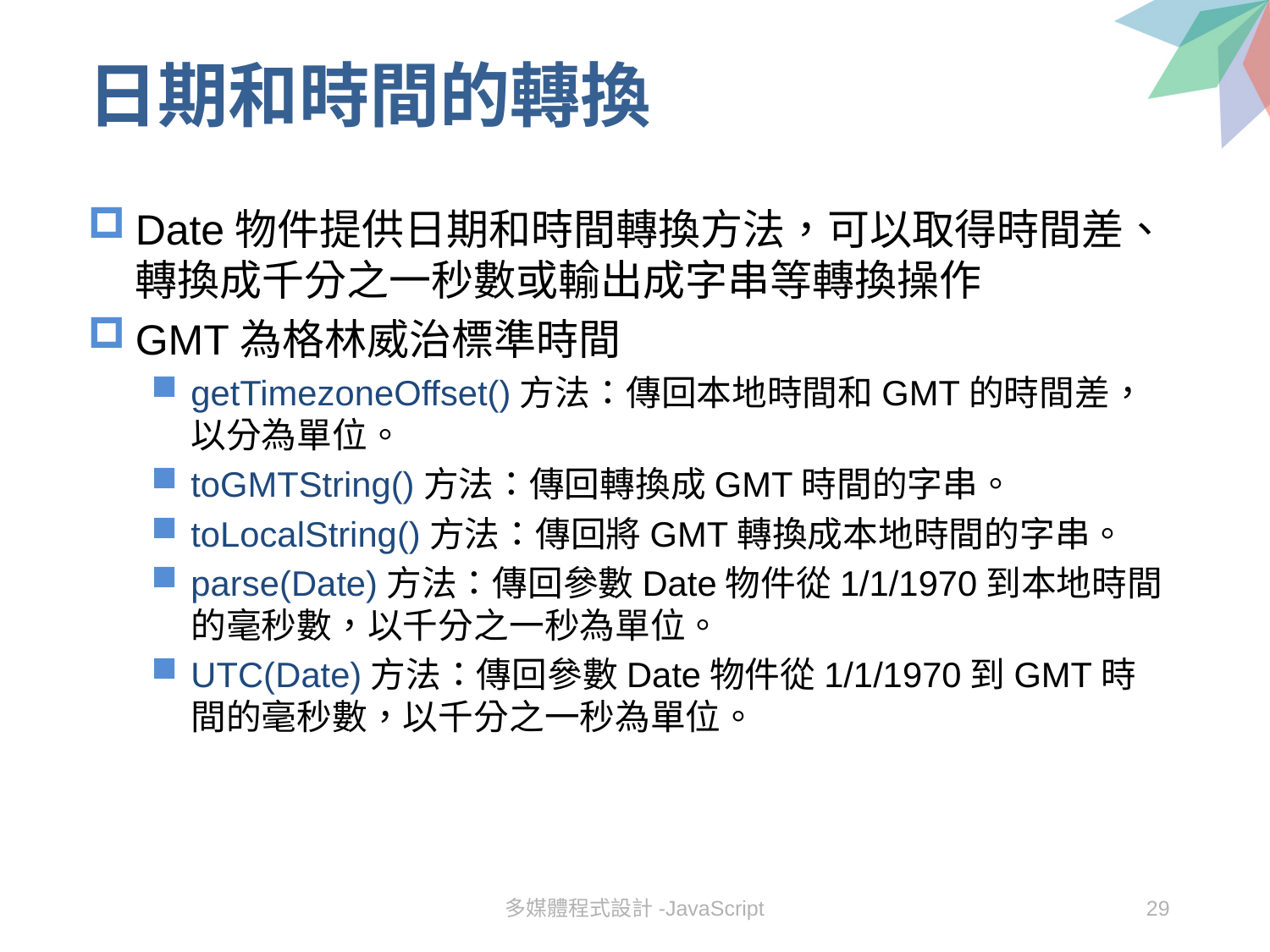

# 日期和時間的轉換
Date物件提供日期和時間轉換方法，可以取得時間差、轉換成千分之一秒數或輸出成字串等轉換操作
GMT為格林威治標準時間
getTimezoneOffset()方法：傳回本地時間和GMT的時間差，以分為單位。
toGMTString()方法：傳回轉換成GMT時間的字串。
toLocalString()方法：傳回將GMT轉換成本地時間的字串。
parse(Date)方法：傳回參數Date物件從1/1/1970到本地時間的毫秒數，以千分之一秒為單位。
UTC(Date)方法：傳回參數Date物件從1/1/1970到GMT時間的毫秒數，以千分之一秒為單位。
多媒體程式設計-JavaScript
29